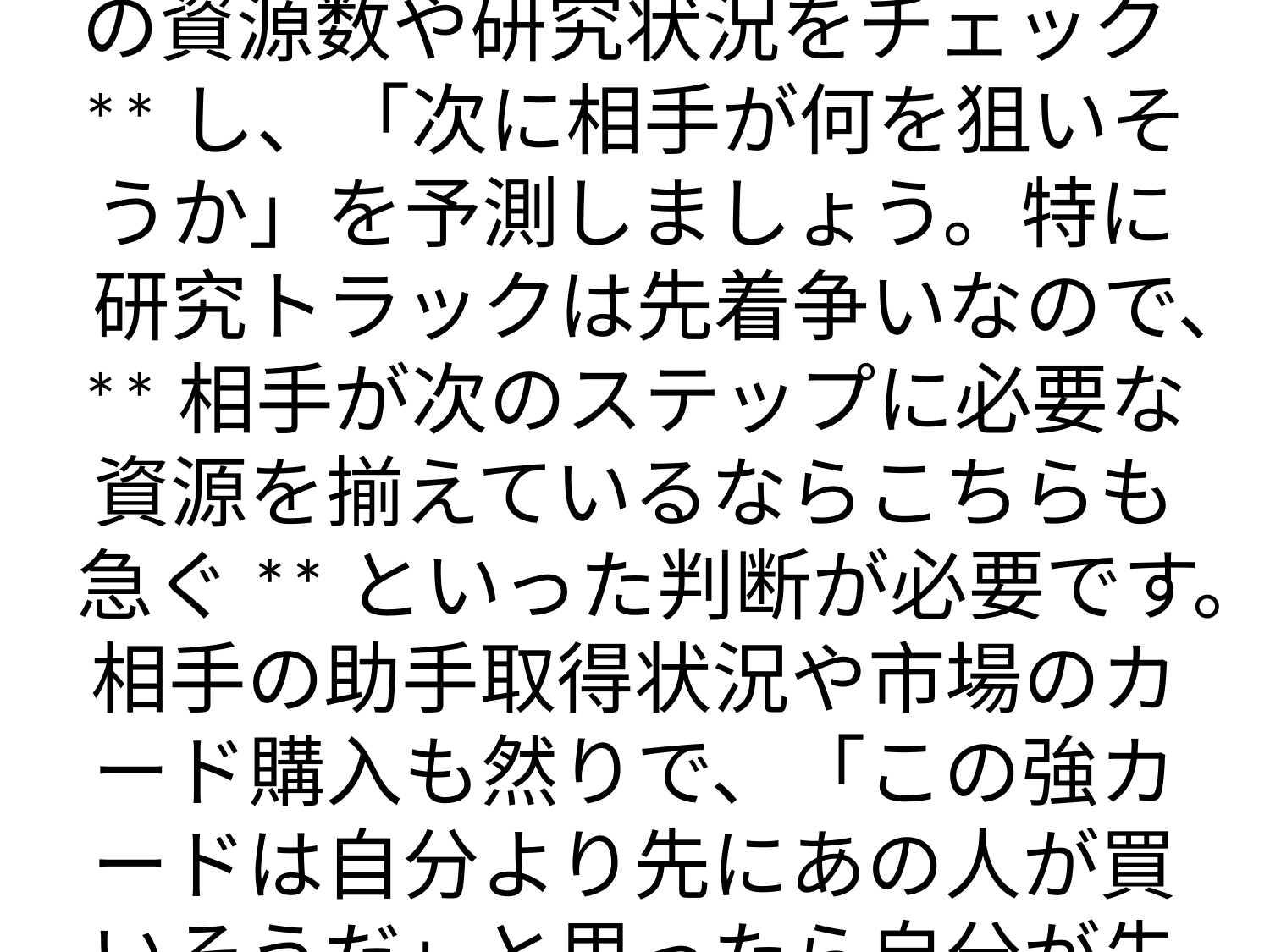

# - **他プレイヤーの動向を見ない:** マルチプレイに慣れていない初心者は自分のことで精一杯で周囲が見えなくなりがちです。しかし**相手の状況を見落とすと競争要素で不利**になります。例えば「自分がのんびりコンパスを貯めていたら、先に相手にレベル2遺跡を探索されてしまった」「研究トラックのボーナスを取れる状態なのに後手を踏んで相手に取られた」等です。常に**他のプレイヤーの資源数や研究状況をチェック**し、「次に相手が何を狙いそうか」を予測しましょう。特に研究トラックは先着争いなので、**相手が次のステップに必要な資源を揃えているならこちらも急ぐ**といった判断が必要です。相手の助手取得状況や市場のカード購入も然りで、「この強カードは自分より先にあの人が買いそうだ」と思ったら自分が先に買えるか検討します。**相手をまったく無視して独自行動を貫くのは危険**なので、周囲をよく観察するクセを付けましょう。